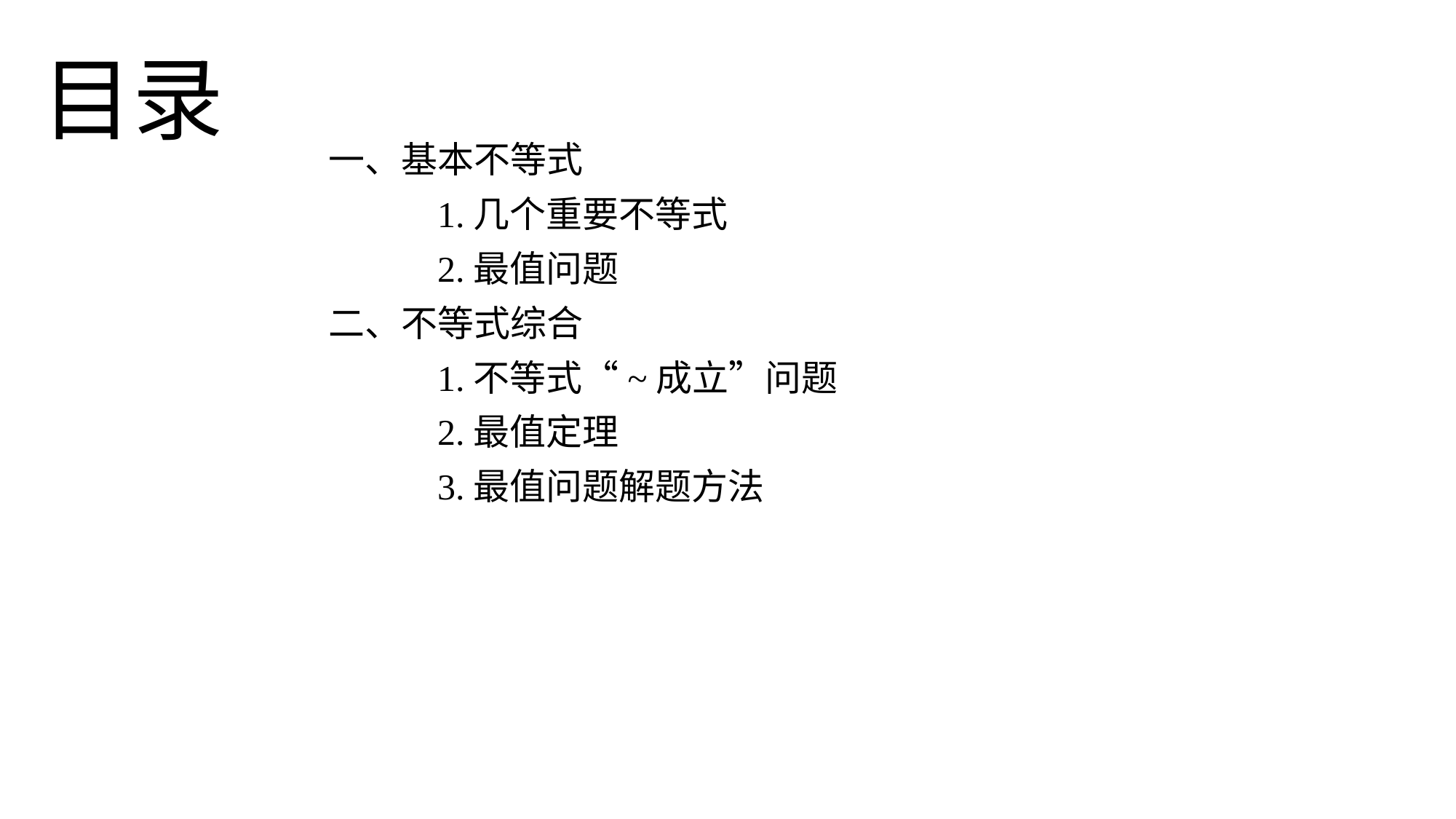

目录
一、基本不等式
	1.几个重要不等式
 	2.最值问题
二、不等式综合
	1.不等式“~成立”问题
	2.最值定理
	3.最值问题解题方法